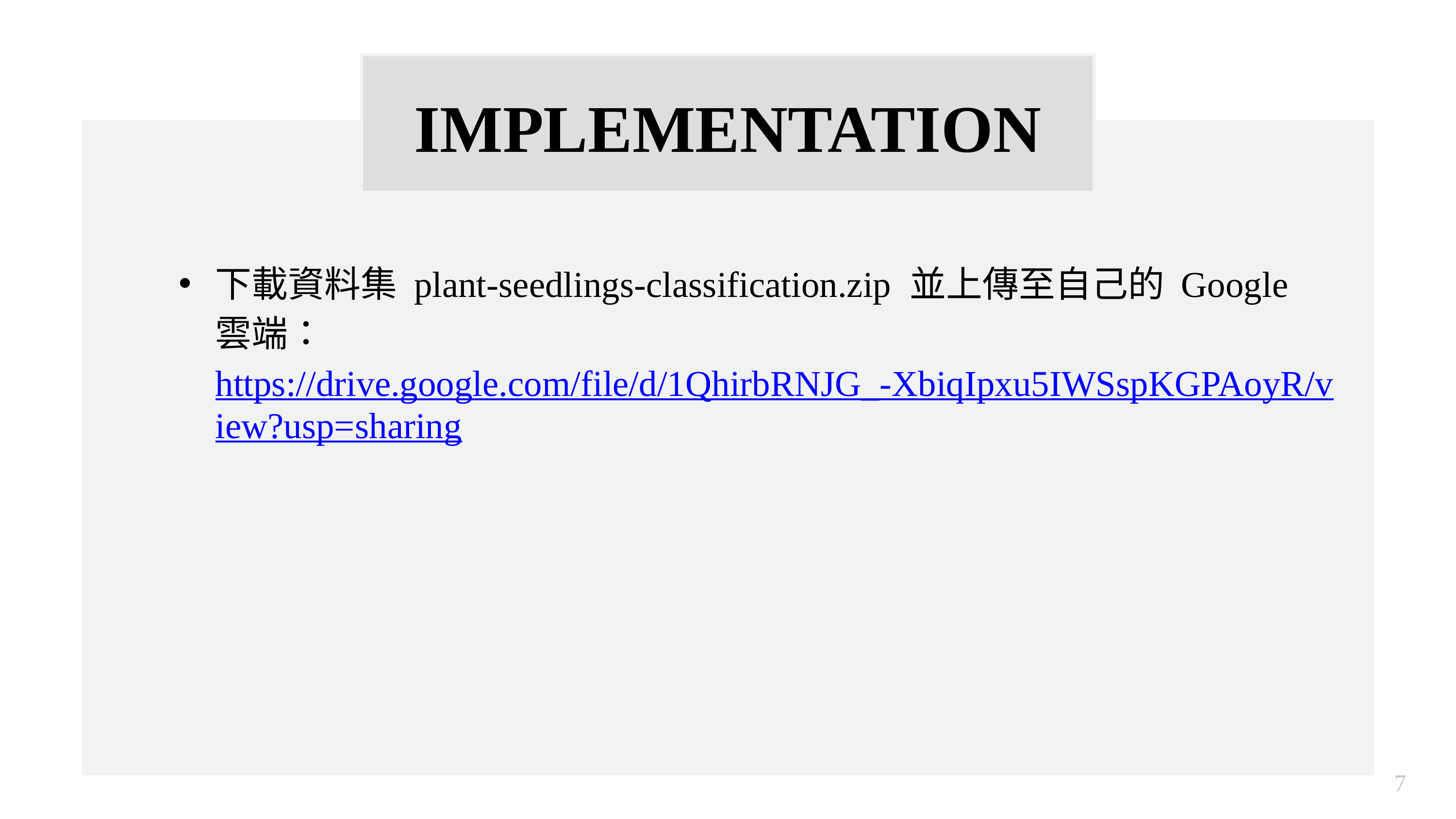

IMPLEMENTATION

下載資料集 plant-seedlings-classification.zip 並上傳至自己的 Google 雲端：https://drive.google.com/file/d/1QhirbRNJG_-XbiqIpxu5IWSspKGPAoyR/view?usp=sharing
7